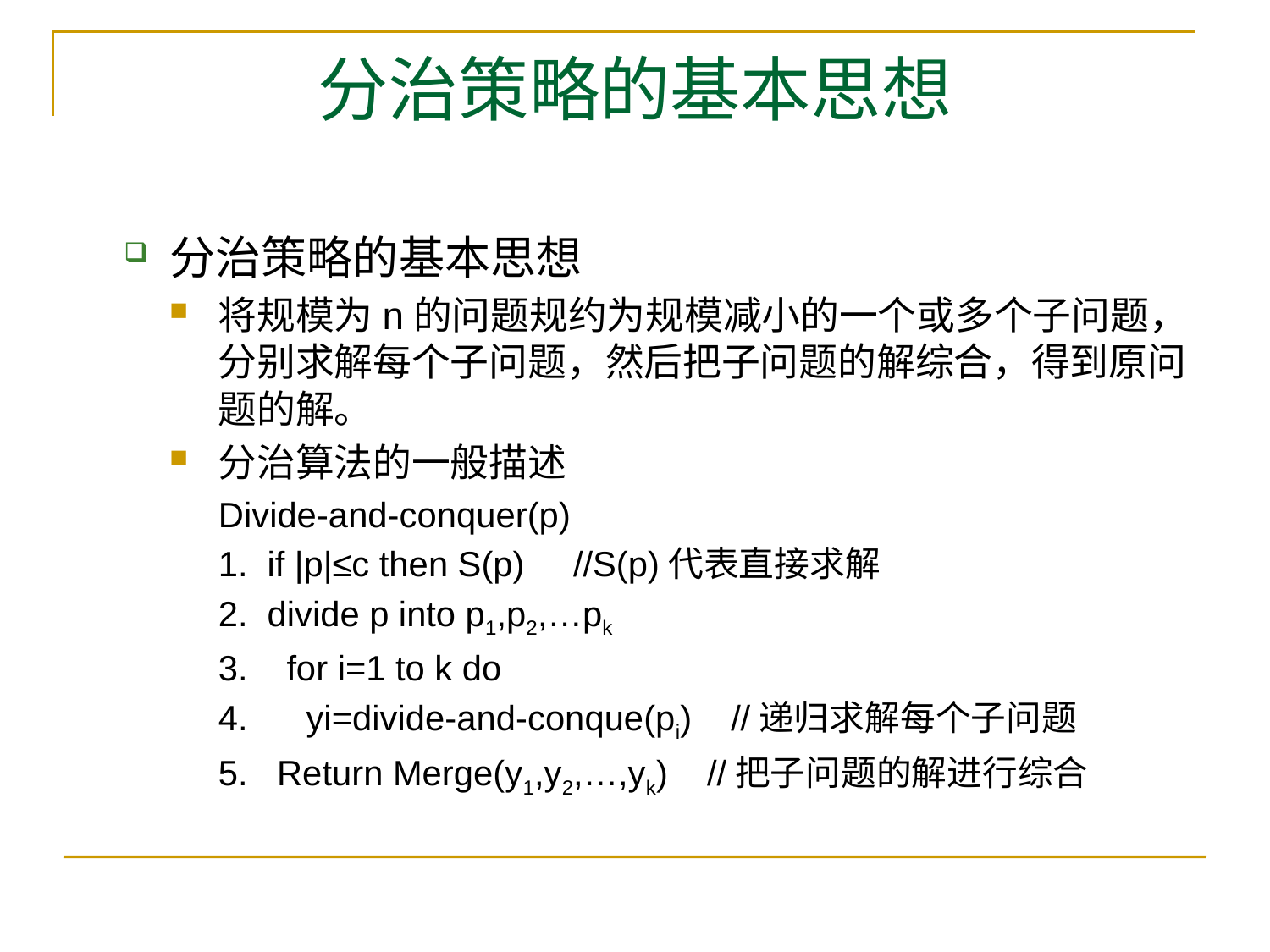

# 分治策略的基本思想
分治策略的基本思想
将规模为n的问题规约为规模减小的一个或多个子问题，分别求解每个子问题，然后把子问题的解综合，得到原问题的解。
分治算法的一般描述
Divide-and-conquer(p)
1.  if |p|≤c then S(p)     //S(p)代表直接求解
2.  divide p into p1,p2,…pk
3.    for i=1 to k do
4.      yi=divide-and-conque(pi)    //递归求解每个子问题
5.   Return Merge(y1,y2,…,yk)    //把子问题的解进行综合